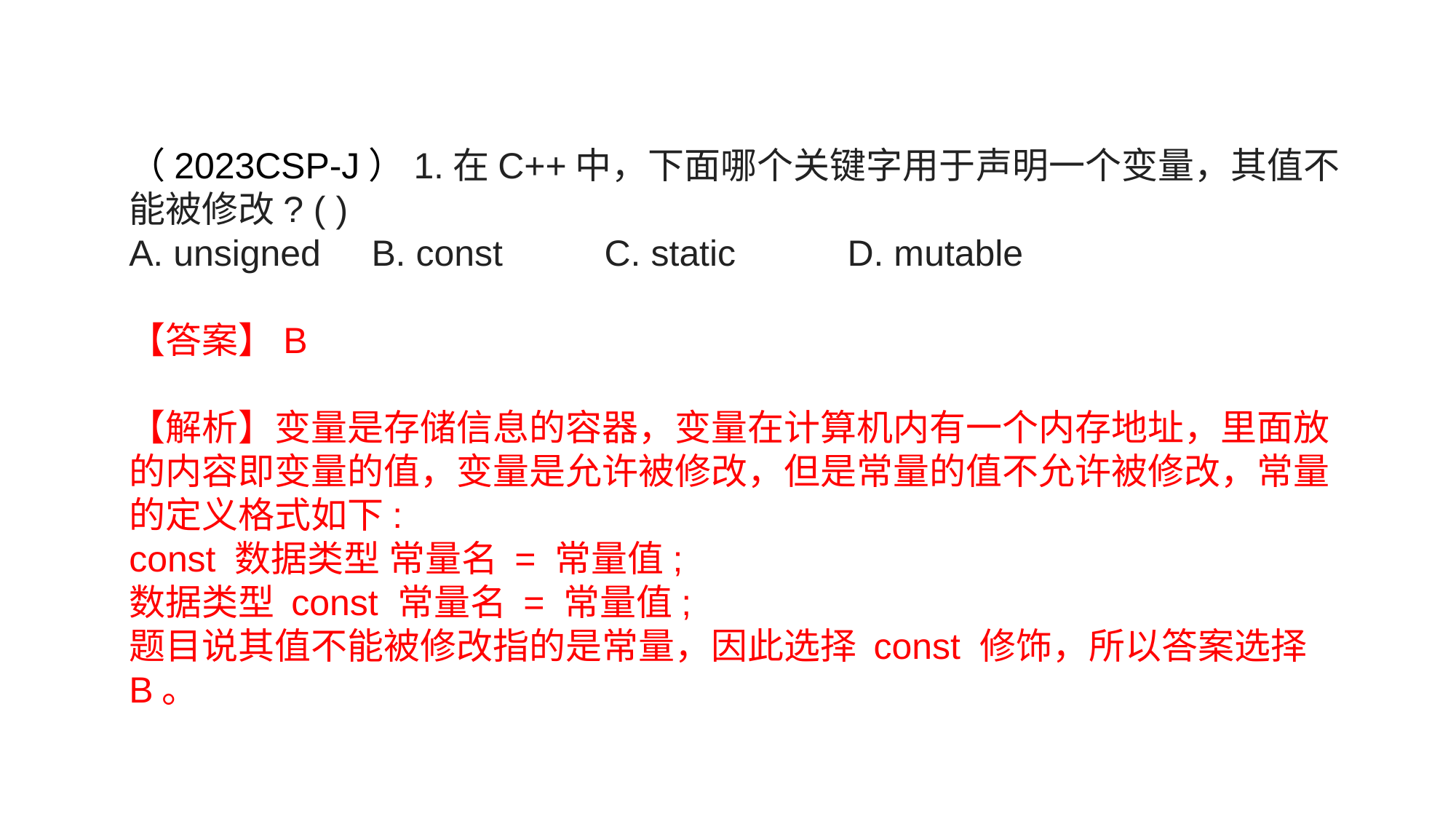

（2023CSP-J）1.在C++中，下面哪个关键字用于声明一个变量，其值不能被修改? ( )
A. unsigned     B. const          C. static           D. mutable

【答案】B

【解析】变量是存储信息的容器，变量在计算机内有一个内存地址，里面放的内容即变量的值，变量是允许被修改，但是常量的值不允许被修改，常量的定义格式如下:
const 数据类型 常量名 = 常量值;
数据类型 const 常量名 = 常量值;
题目说其值不能被修改指的是常量，因此选择 const 修饰，所以答案选择 B。